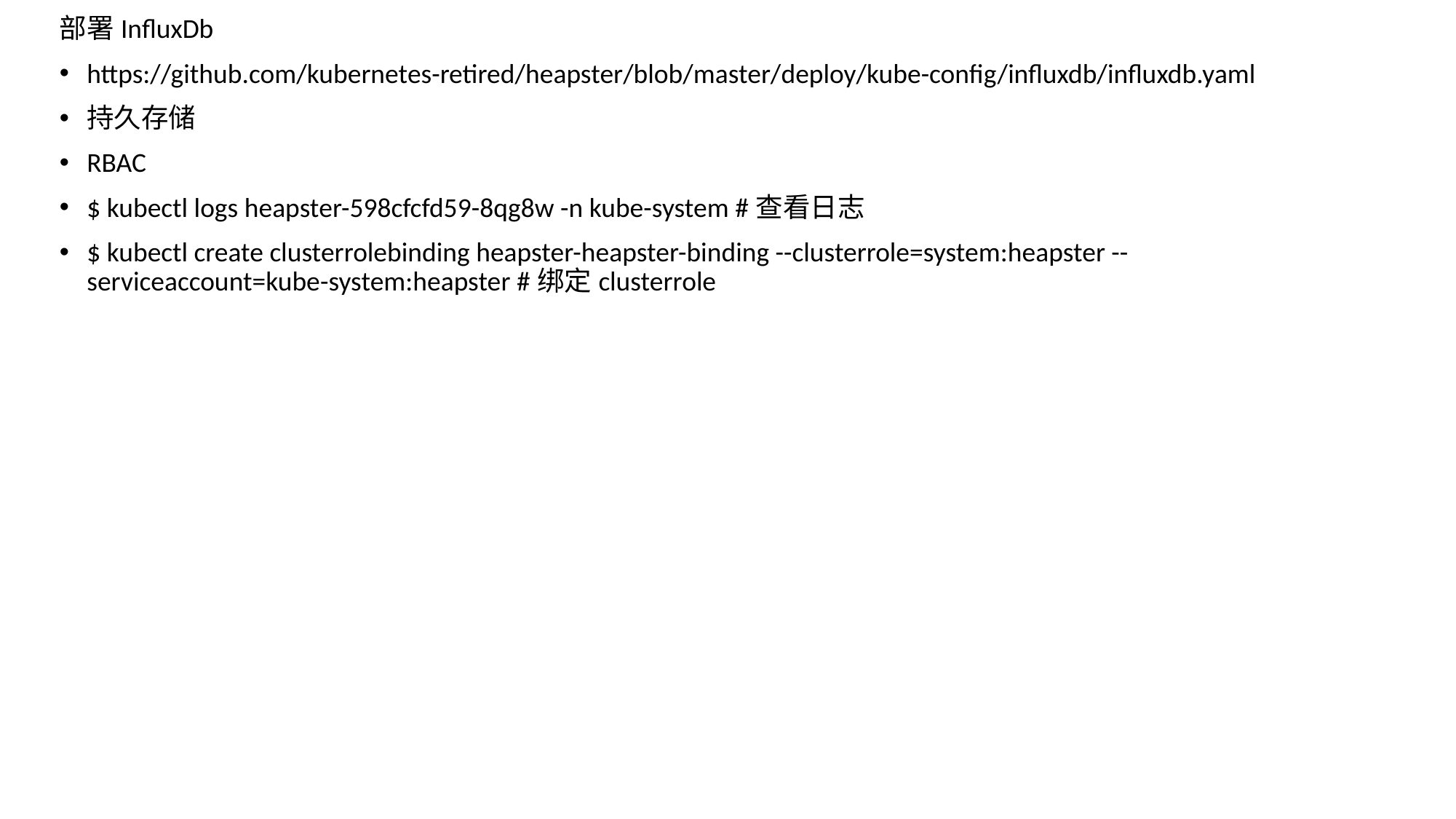

部署InfluxDb
https://github.com/kubernetes-retired/heapster/blob/master/deploy/kube-config/influxdb/influxdb.yaml
持久存储
RBAC
$ kubectl logs heapster-598cfcfd59-8qg8w -n kube-system #查看日志
$ kubectl create clusterrolebinding heapster-heapster-binding --clusterrole=system:heapster --serviceaccount=kube-system:heapster #绑定clusterrole